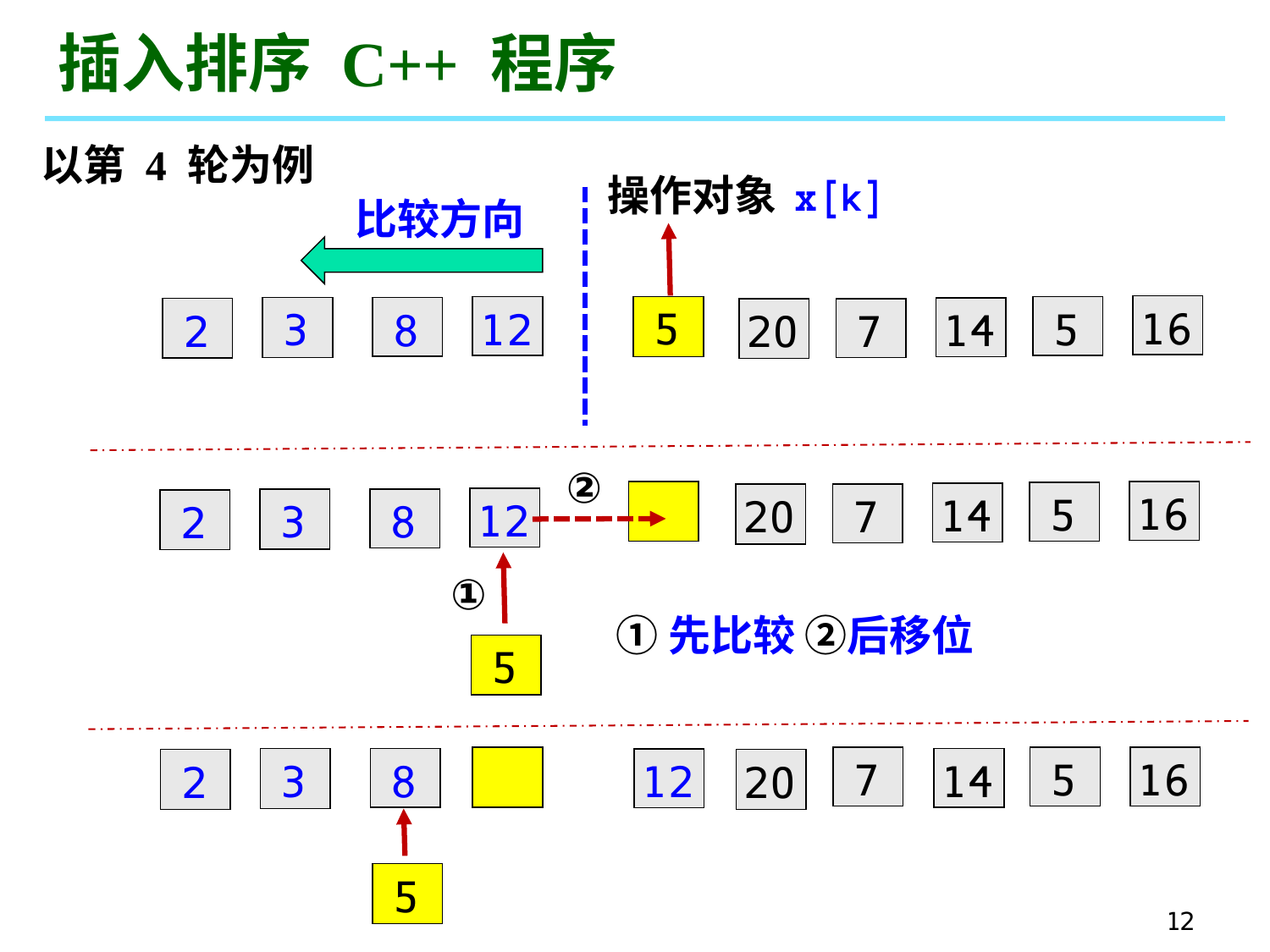

# 插入排序 C++ 程序
以第 4 轮为例
操作对象 x[k]
比较方向

16
12
5
5
3
8
14
2
20
7
②
①
①先比较 ②后移位

16
5
14
20
7
12
3
8
2
5
5
16
7

3
8
14
12
20
2
5
12